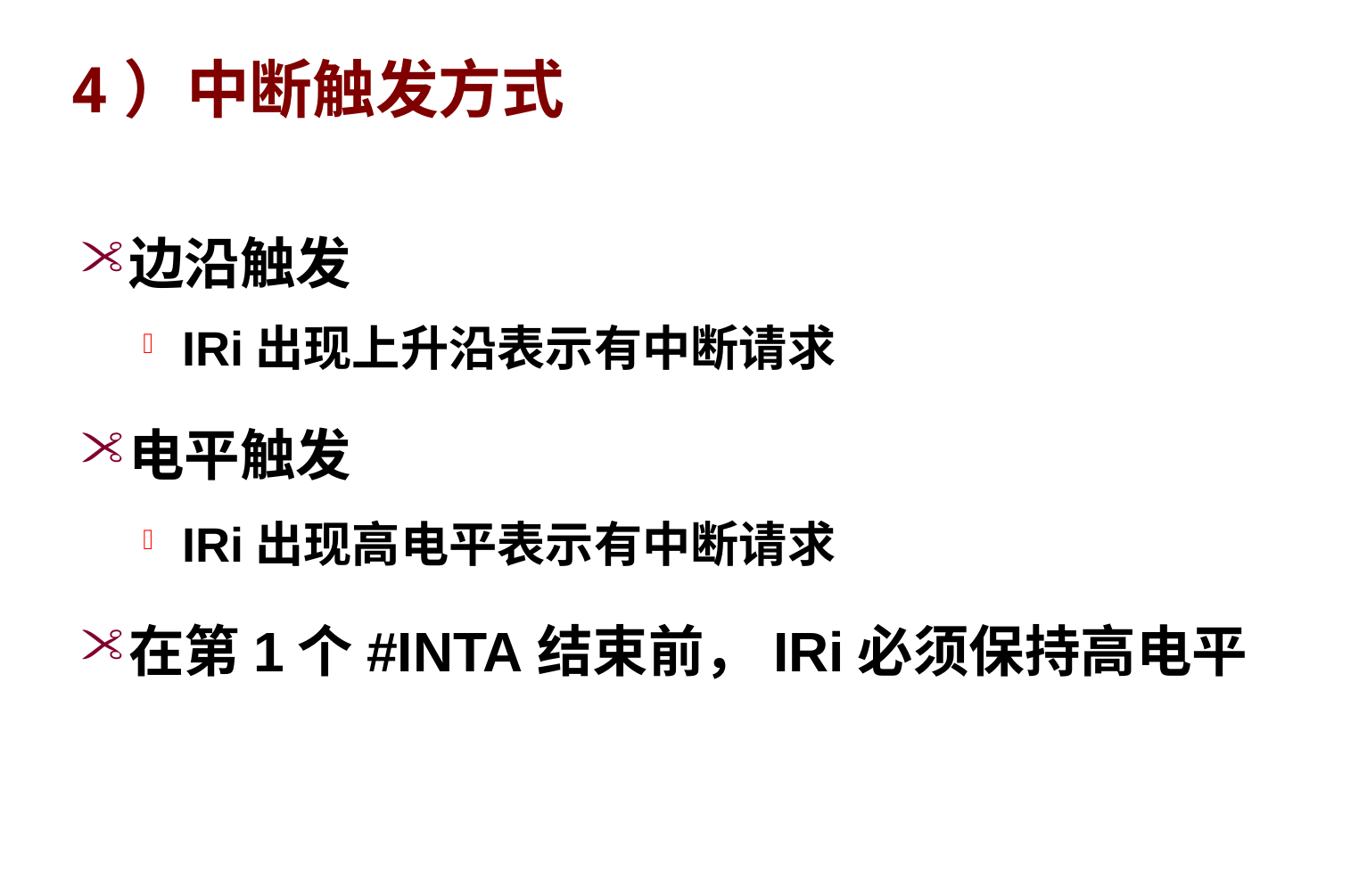

# 4）中断触发方式
边沿触发
IRi出现上升沿表示有中断请求
电平触发
IRi出现高电平表示有中断请求
在第1个#INTA结束前，IRi必须保持高电平